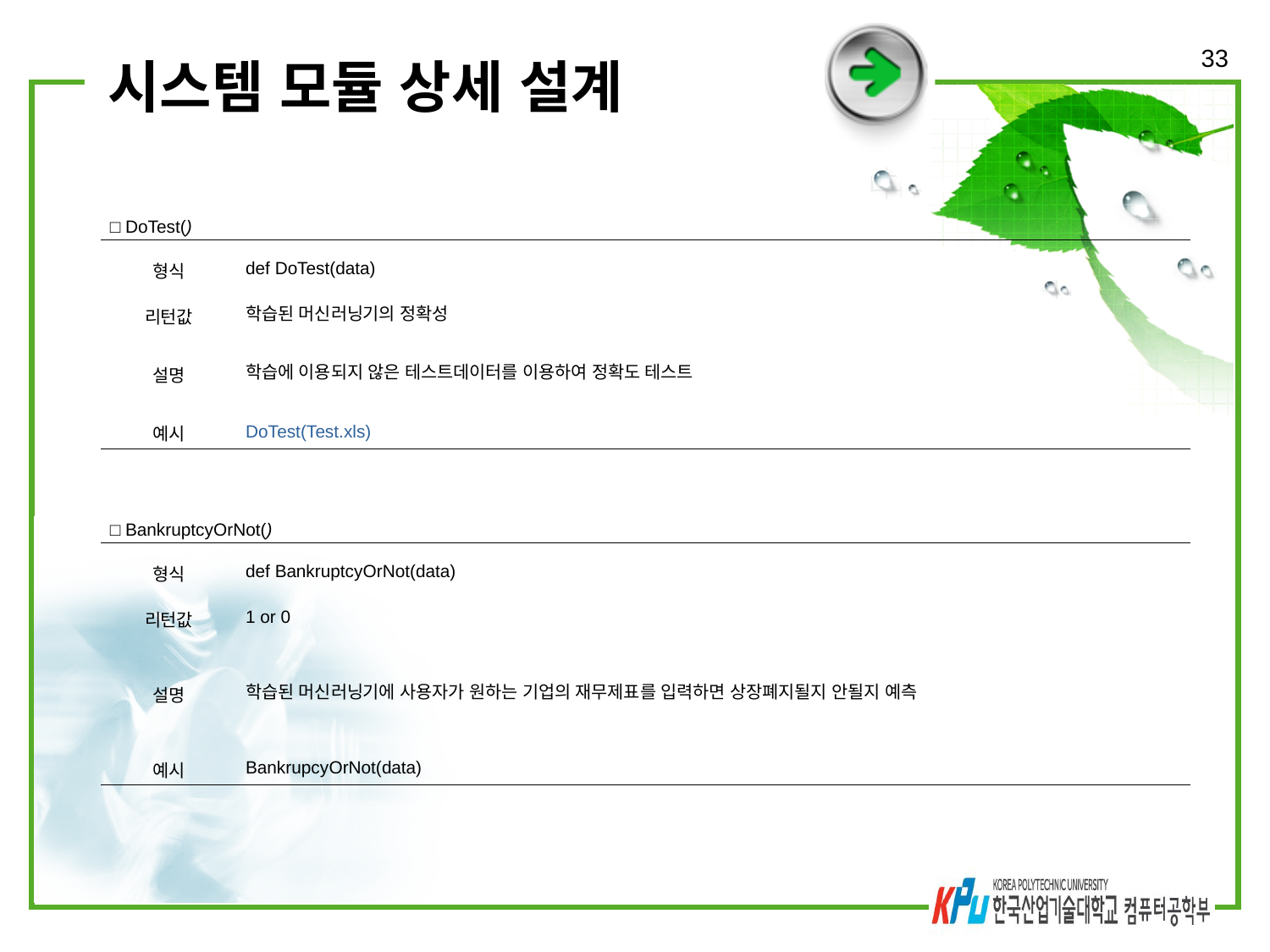

33
# 시스템 모듈 상세 설계
| □ DoTest() |  |
| --- | --- |
| 형식 | def DoTest(data) |
| 리턴값 | 학습된 머신러닝기의 정확성 |
| 설명 | 학습에 이용되지 않은 테스트데이터를 이용하여 정확도 테스트 |
| 예시 | DoTest(Test.xls) |
| □ BankruptcyOrNot() |  |
| --- | --- |
| 형식 | def BankruptcyOrNot(data) |
| 리턴값 | 1 or 0 |
| 설명 | 학습된 머신러닝기에 사용자가 원하는 기업의 재무제표를 입력하면 상장폐지될지 안될지 예측 |
| 예시 | BankrupcyOrNot(data) |